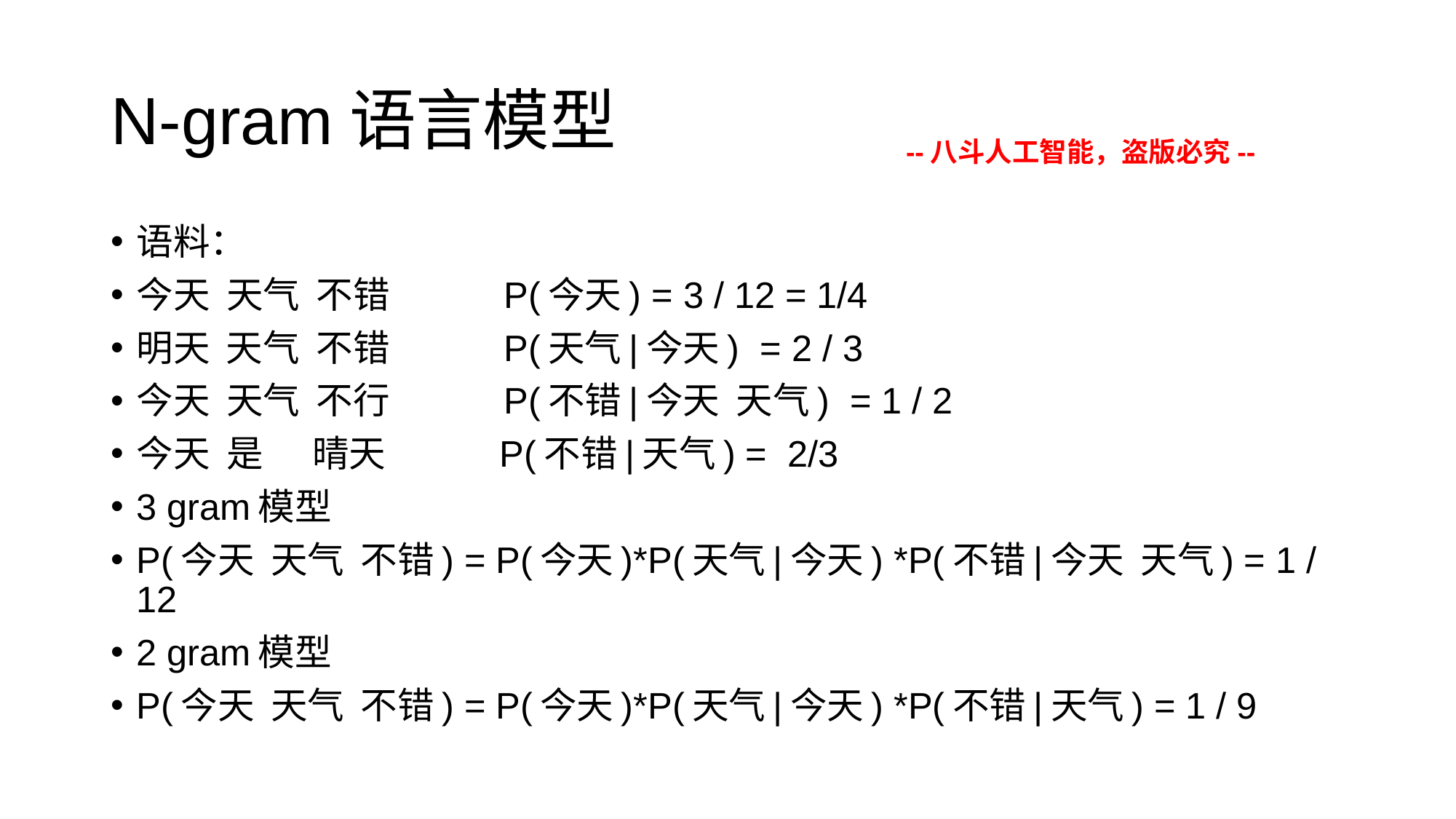

# N-gram语言模型
--八斗人工智能，盗版必究--
语料：
今天  天气  不错             P(今天) = 3 / 12 = 1/4
明天  天气  不错             P(天气|今天)  = 2 / 3
今天  天气  不行             P(不错|今天  天气)  = 1 / 2
今天  是      晴天             P(不错|天气) =  2/3
3 gram模型
P(今天  天气  不错) = P(今天)*P(天气|今天) *P(不错|今天  天气) = 1 / 12
2 gram模型
P(今天  天气  不错) = P(今天)*P(天气|今天) *P(不错|天气) = 1 / 9